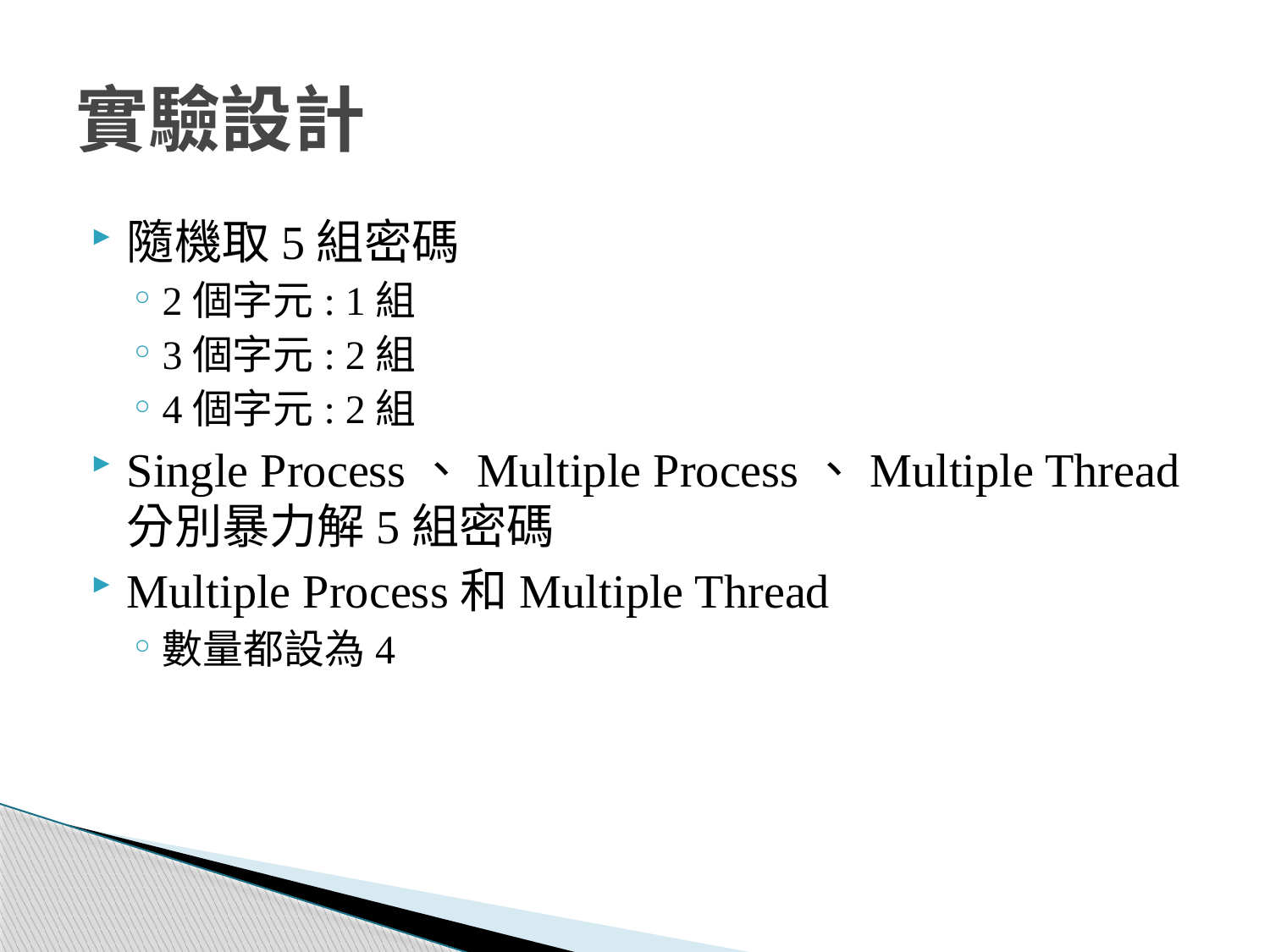

# 實驗設計
隨機取5組密碼
2個字元: 1組
3個字元: 2組
4個字元: 2組
Single Process、Multiple Process、Multiple Thread分別暴力解5組密碼
Multiple Process和Multiple Thread
數量都設為4